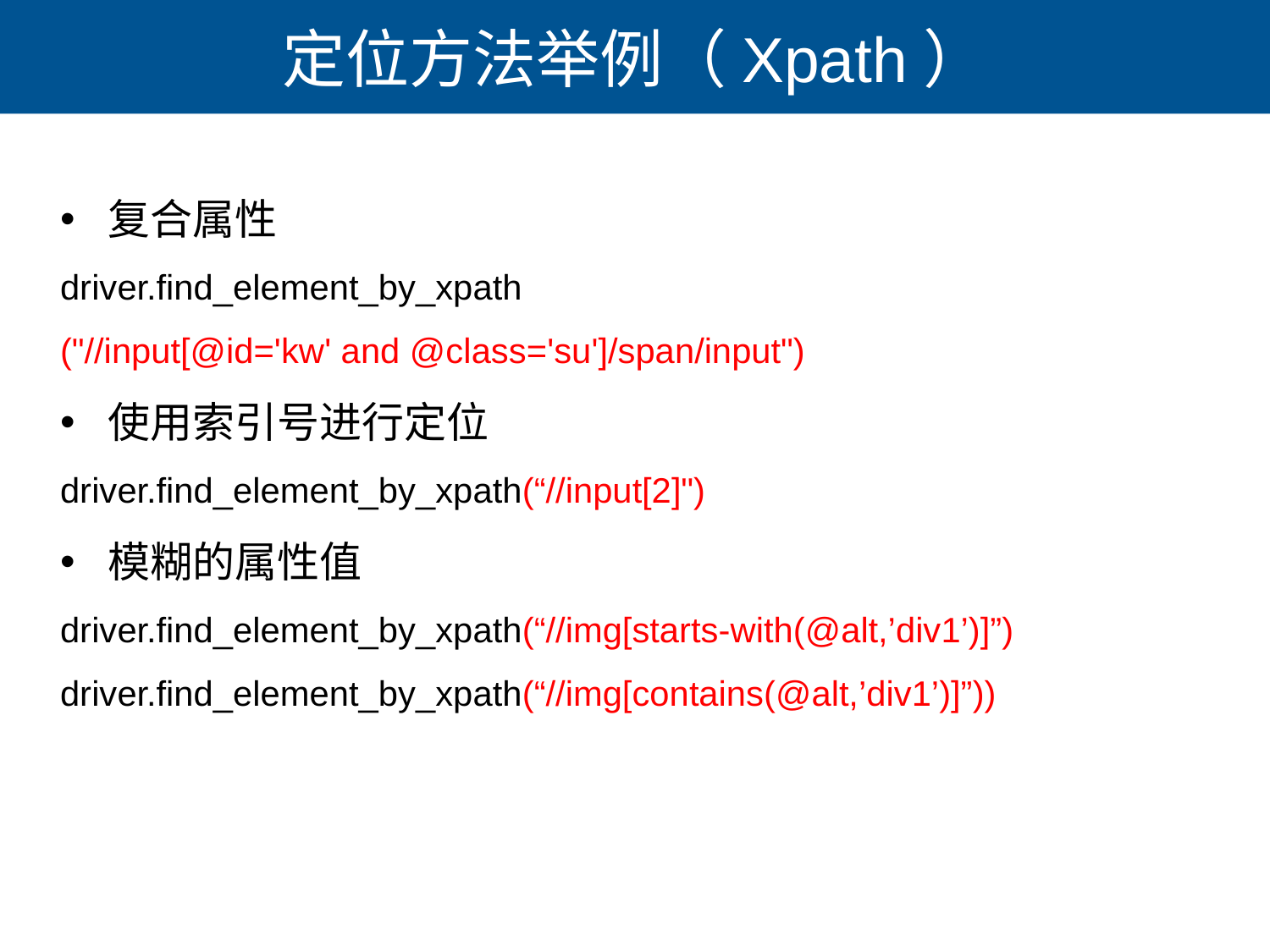

# 定位方法举例（Xpath）
复合属性
driver.find_element_by_xpath
("//input[@id='kw' and @class='su']/span/input")
使用索引号进行定位
driver.find_element_by_xpath(“//input[2]")
模糊的属性值
driver.find_element_by_xpath(“//img[starts-with(@alt,’div1’)]”)
driver.find_element_by_xpath(“//img[contains(@alt,’div1’)]”))